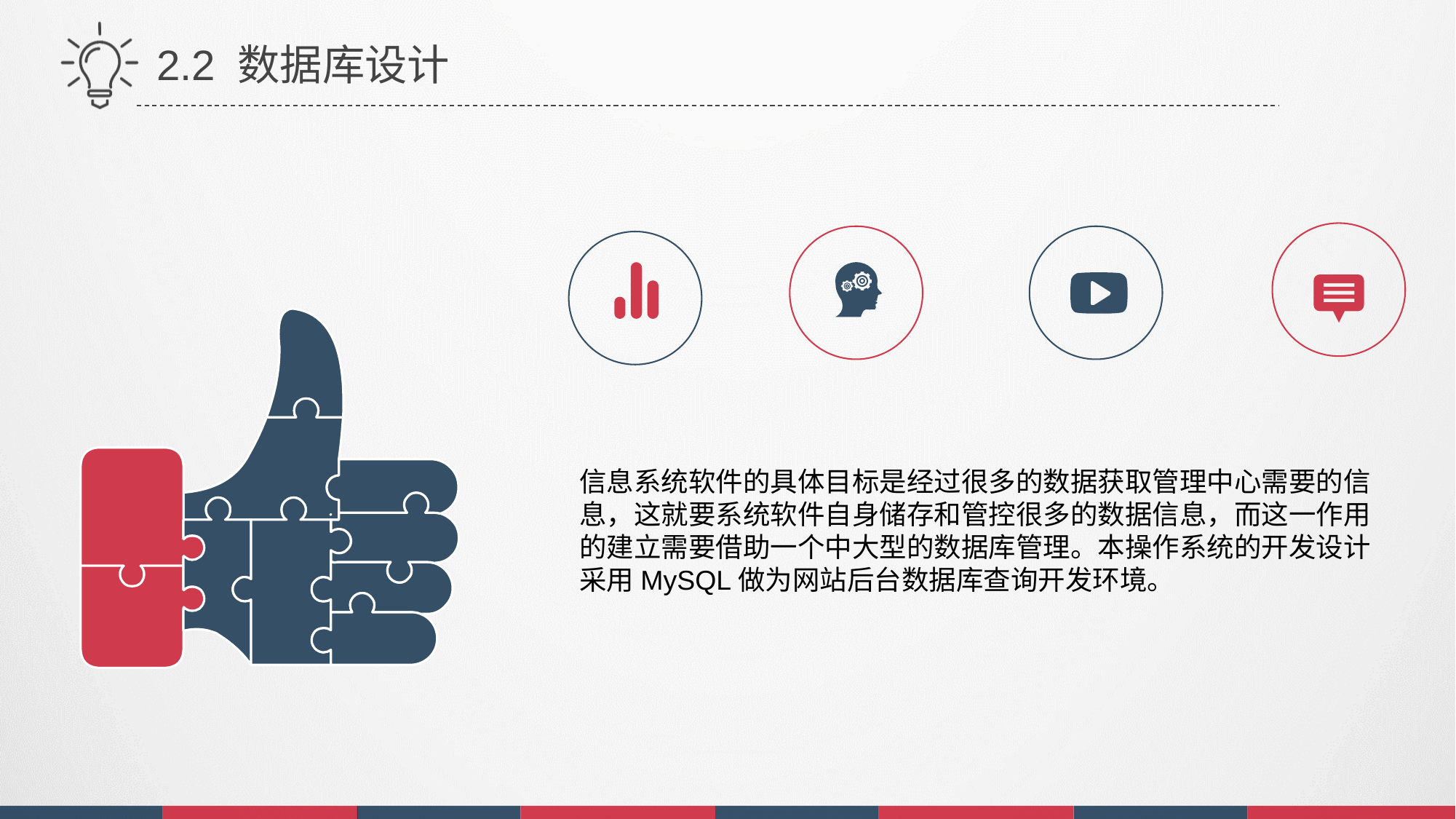

2.2 数据库设计

信息系统软件的具体目标是经过很多的数据获取管理中心需要的信息，这就要系统软件自身储存和管控很多的数据信息，而这一作用的建立需要借助一个中大型的数据库管理。本操作系统的开发设计采用MySQL做为网站后台数据库查询开发环境。